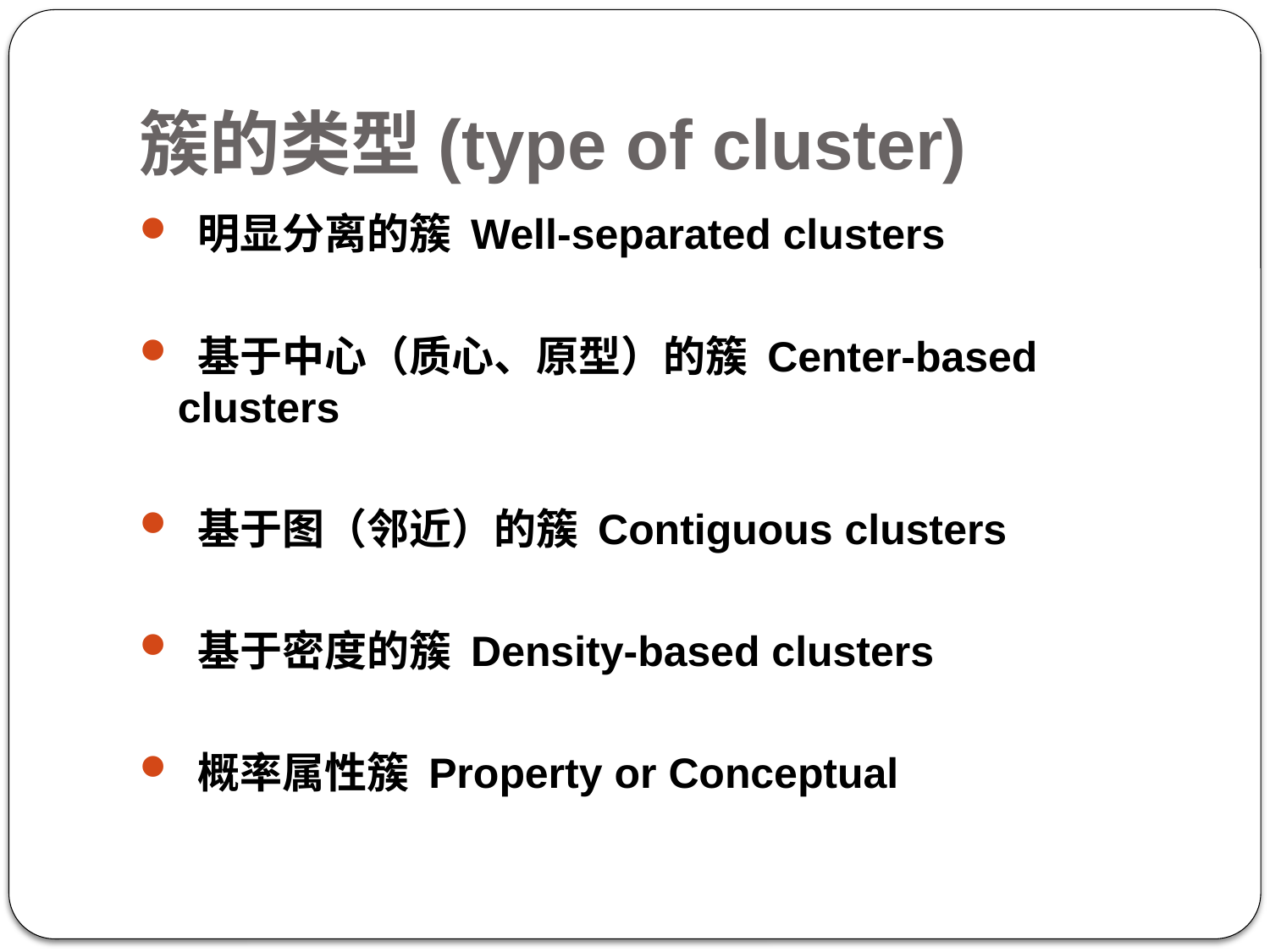

# 簇的类型(type of cluster)
 明显分离的簇 Well-separated clusters

 基于中心（质心、原型）的簇 Center-based clusters

 基于图（邻近）的簇 Contiguous clusters

 基于密度的簇 Density-based clusters

 概率属性簇 Property or Conceptual